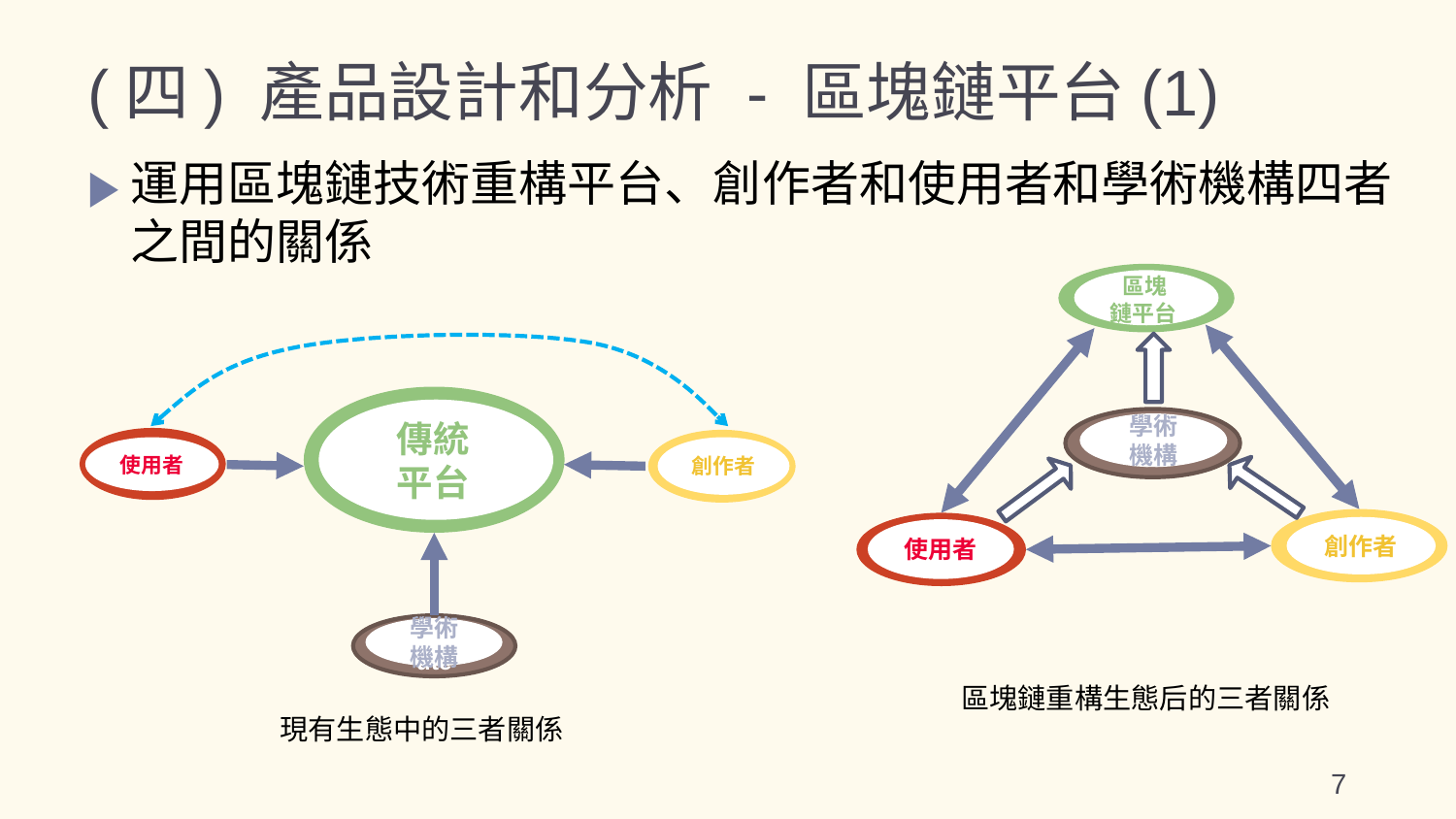

# (四) 產品設計和分析 - 區塊鏈平台(1)
運用區塊鏈技術重構平台、創作者和使用者和學術機構四者之間的關係

 區塊鏈平台

Distribute
  傳統
  平台
Distribute
學術
機構
Distribute
Distribute
使用者
創作者

Distribute
Distribute
創作者
使用者
Distribute
學術
機構
區塊鏈重構生態后的三者關係
現有生態中的三者關係
7